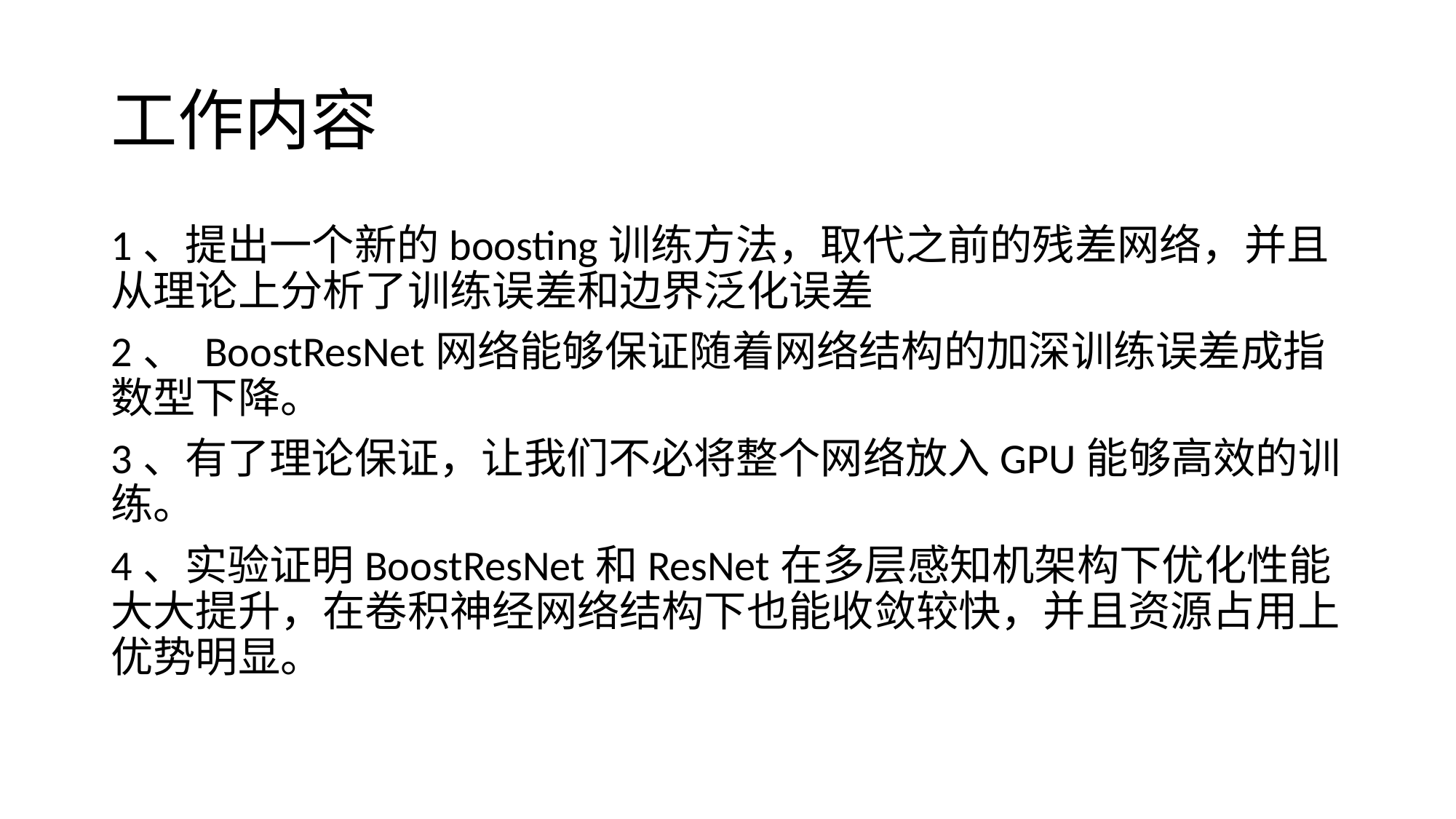

# 工作内容
1、提出一个新的boosting训练方法，取代之前的残差网络，并且从理论上分析了训练误差和边界泛化误差
2、 BoostResNet网络能够保证随着网络结构的加深训练误差成指数型下降。
3、有了理论保证，让我们不必将整个网络放入GPU能够高效的训练。
4、实验证明BoostResNet和ResNet在多层感知机架构下优化性能大大提升，在卷积神经网络结构下也能收敛较快，并且资源占用上优势明显。